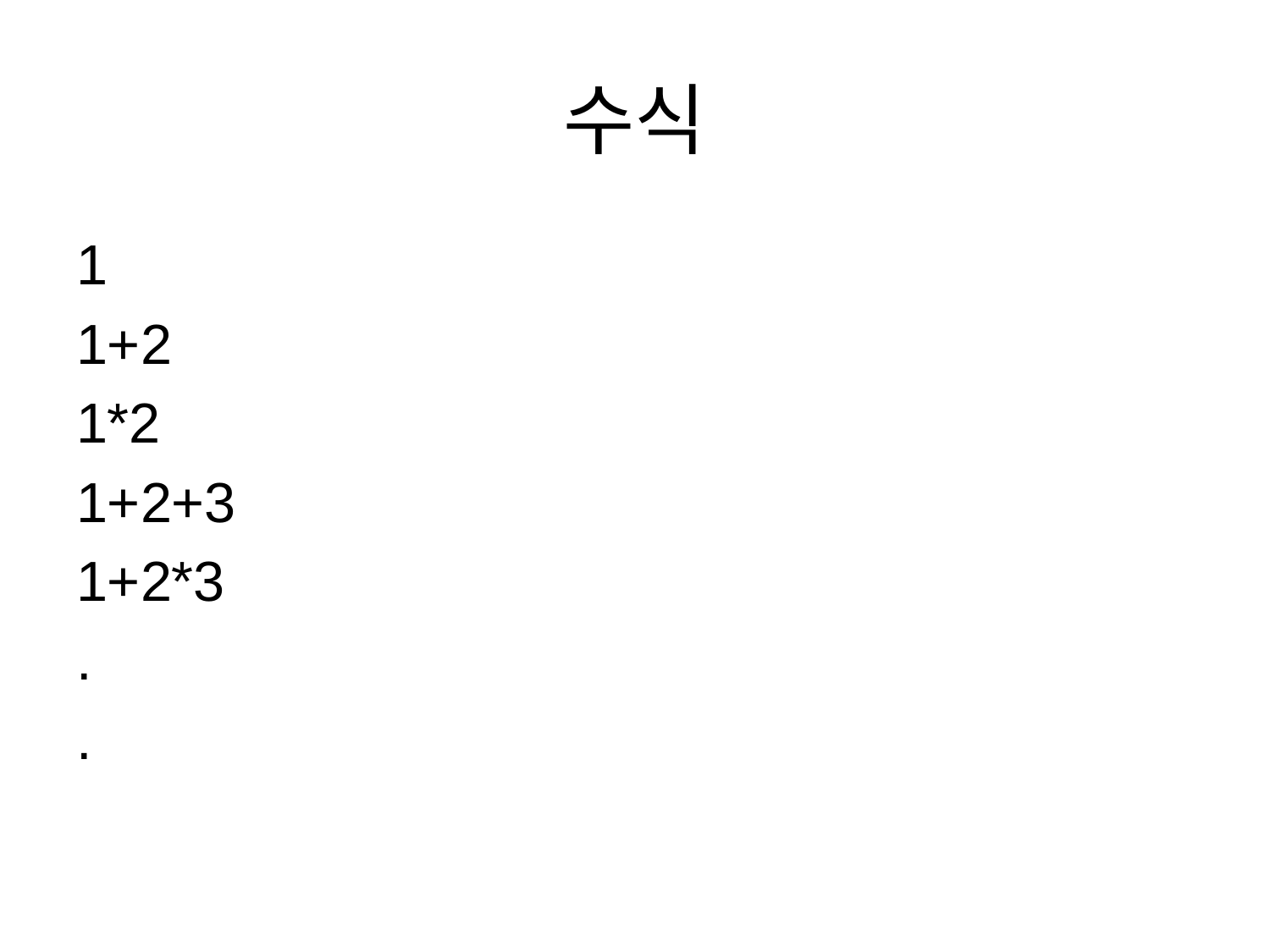

# 수식
1
1+2
1*2
1+2+3
1+2*3
.
.